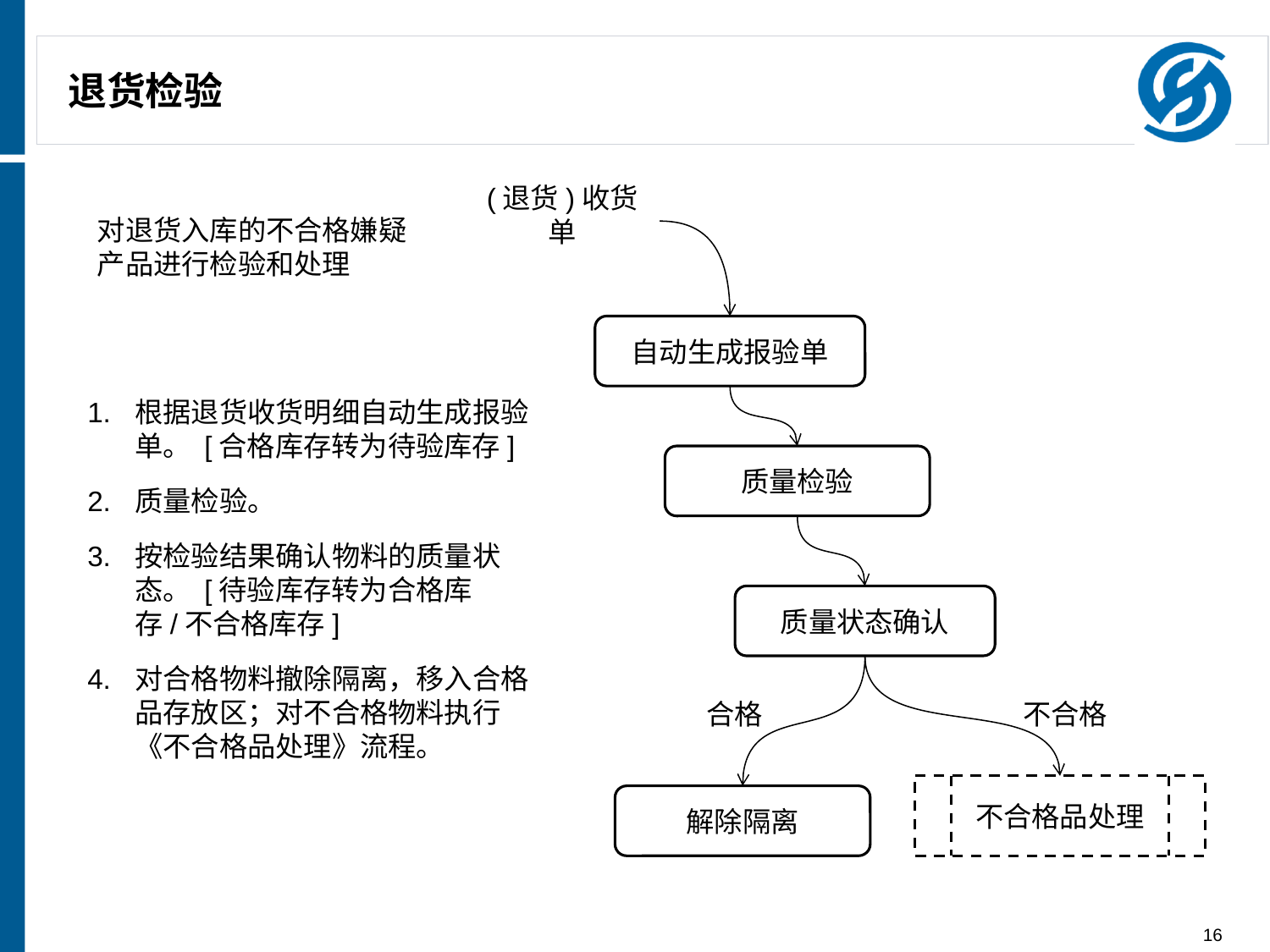

# 退货检验
(退货)收货单
对退货入库的不合格嫌疑产品进行检验和处理
自动生成报验单
根据退货收货明细自动生成报验单。 [合格库存转为待验库存]
质量检验。
按检验结果确认物料的质量状态。 [待验库存转为合格库存/不合格库存]
对合格物料撤除隔离，移入合格品存放区；对不合格物料执行《不合格品处理》流程。
质量检验
质量状态确认
合格
不合格
不合格品处理
解除隔离
16